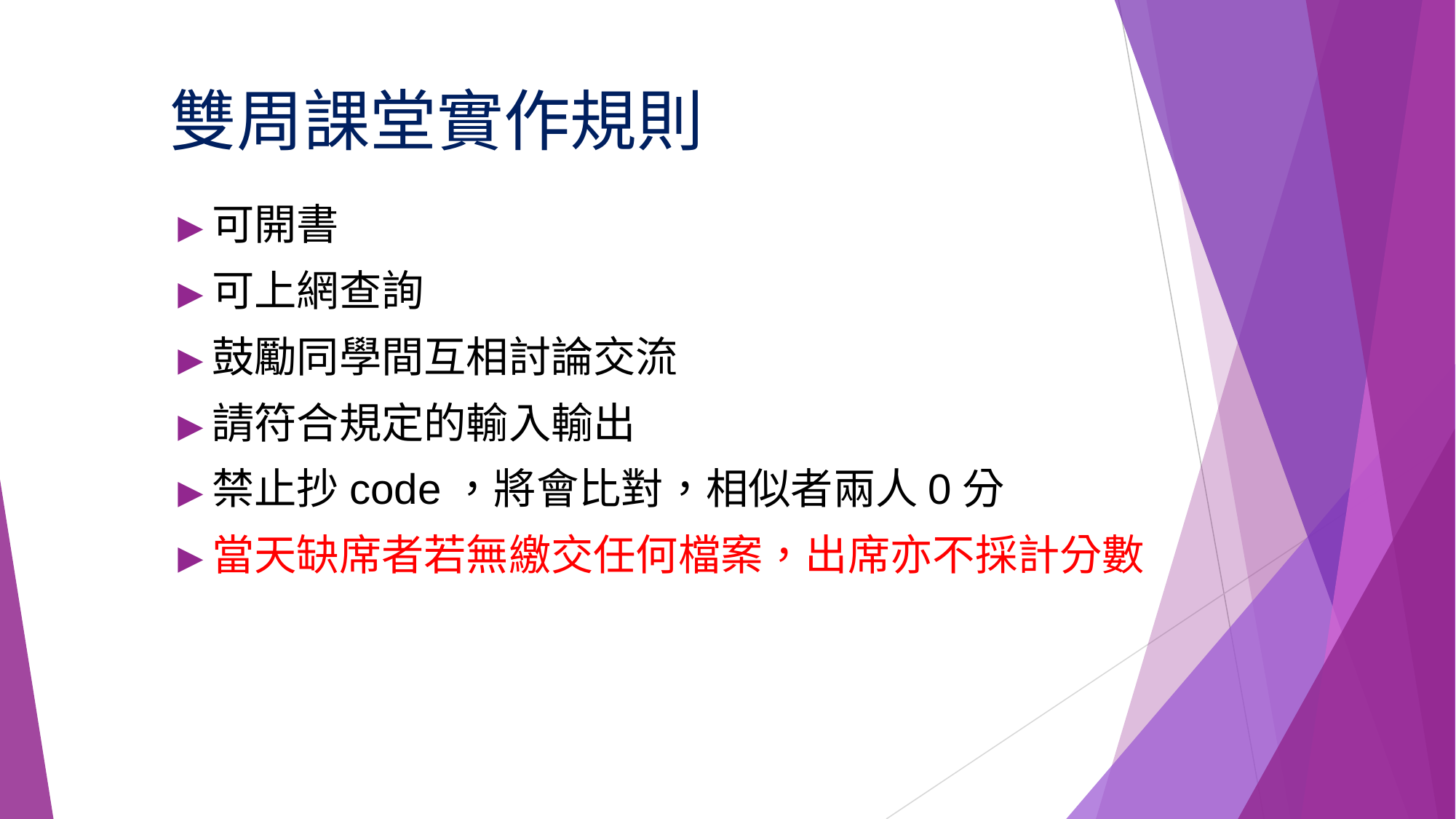

# 雙周課堂實作規則
可開書
可上網查詢
鼓勵同學間互相討論交流
請符合規定的輸入輸出
禁止抄code，將會比對，相似者兩人0分
當天缺席者若無繳交任何檔案，出席亦不採計分數